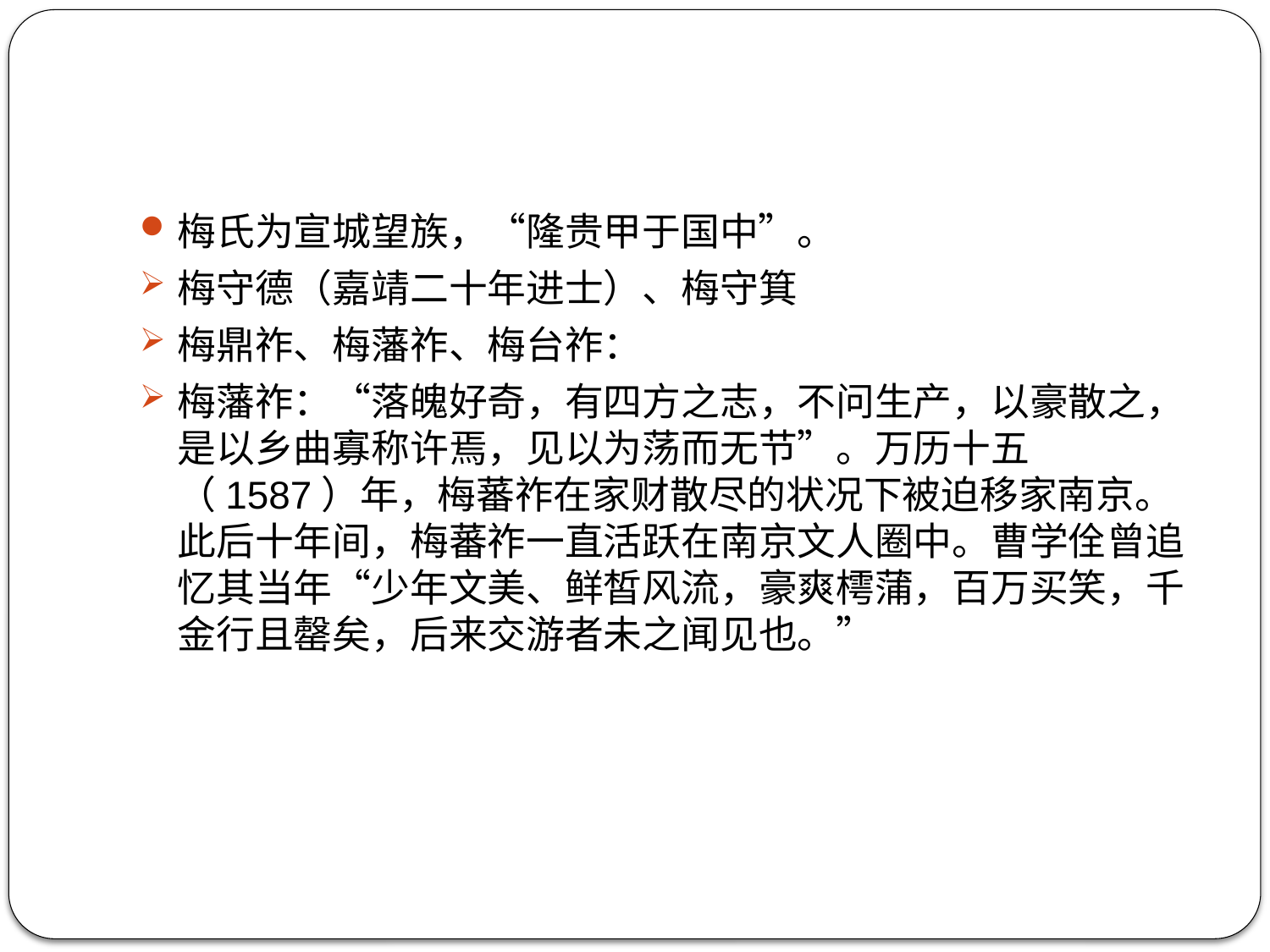

#
梅氏为宣城望族，“隆贵甲于国中”。
梅守德（嘉靖二十年进士）、梅守箕
梅鼎祚、梅藩祚、梅台祚：
梅藩祚：“落魄好奇，有四方之志，不问生产，以豪散之，是以乡曲寡称许焉，见以为荡而无节”。万历十五（1587）年，梅蕃祚在家财散尽的状况下被迫移家南京。此后十年间，梅蕃祚一直活跃在南京文人圈中。曹学佺曾追忆其当年“少年文美、鲜皙风流，豪爽樗蒲，百万买笑，千金行且罄矣，后来交游者未之闻见也。”